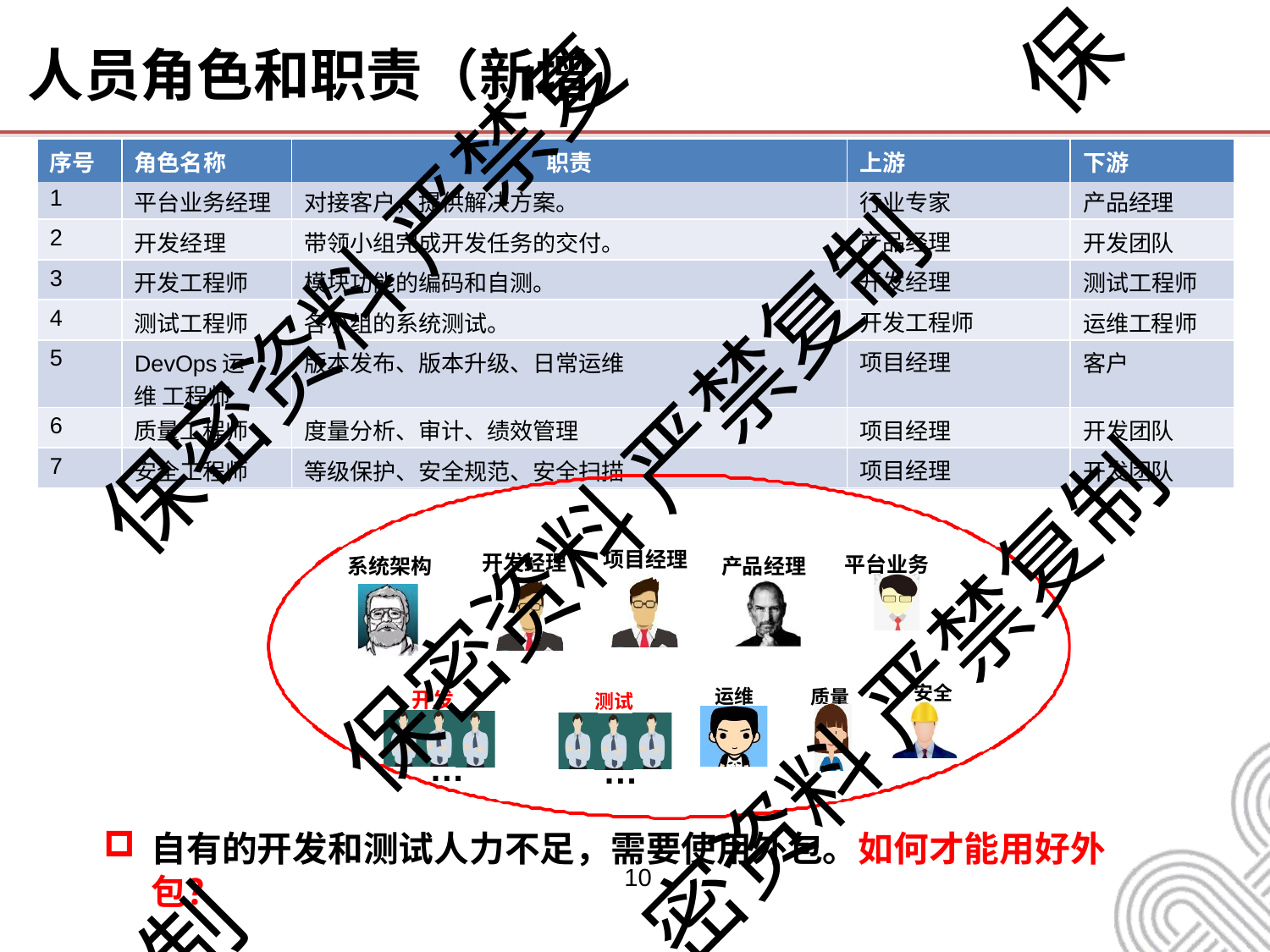

保
# 人员角色和职责（新增）

| 序号 | 角色名称 | 职责 | 上游 | 下游 |
| --- | --- | --- | --- | --- |
| 1 | 平台业务经理 | 对接客户，提供解决方案。 | 行业专家 | 产品经理 |
| 2 | 开发经理 | 带领小组完成开发任务的交付。 | 产品经理 | 开发团队 |
| 3 | 开发工程师 | 模块功能的编码和自测。 | 开发经理 | 测试工程师 |
| 4 | 测试工程师 | 各小组的系统测试。 | 开发工程师 | 运维工程师 |
| 5 | DevOps运维 工程师 | 版本发布、版本升级、日常运维 | 项目经理 | 客户 |
| 6 | 质量工程师 | 度量分析、审计、绩效管理 | 项目经理 | 开发团队 |
| 7 | 安全工程师 | 等级保护、安全规范、安全扫描 | 项目经理 | 开发团队 |
保密资料 严禁复
保密资料 严禁复制

项目经理
开发经理
平台业务
系统架构
产品经理

密资料 严禁复制
安全
运维
质量
开发
测试

…
…
自有的开发和测试人力不足，需要使用外包。如何才能用好外包？
10
制